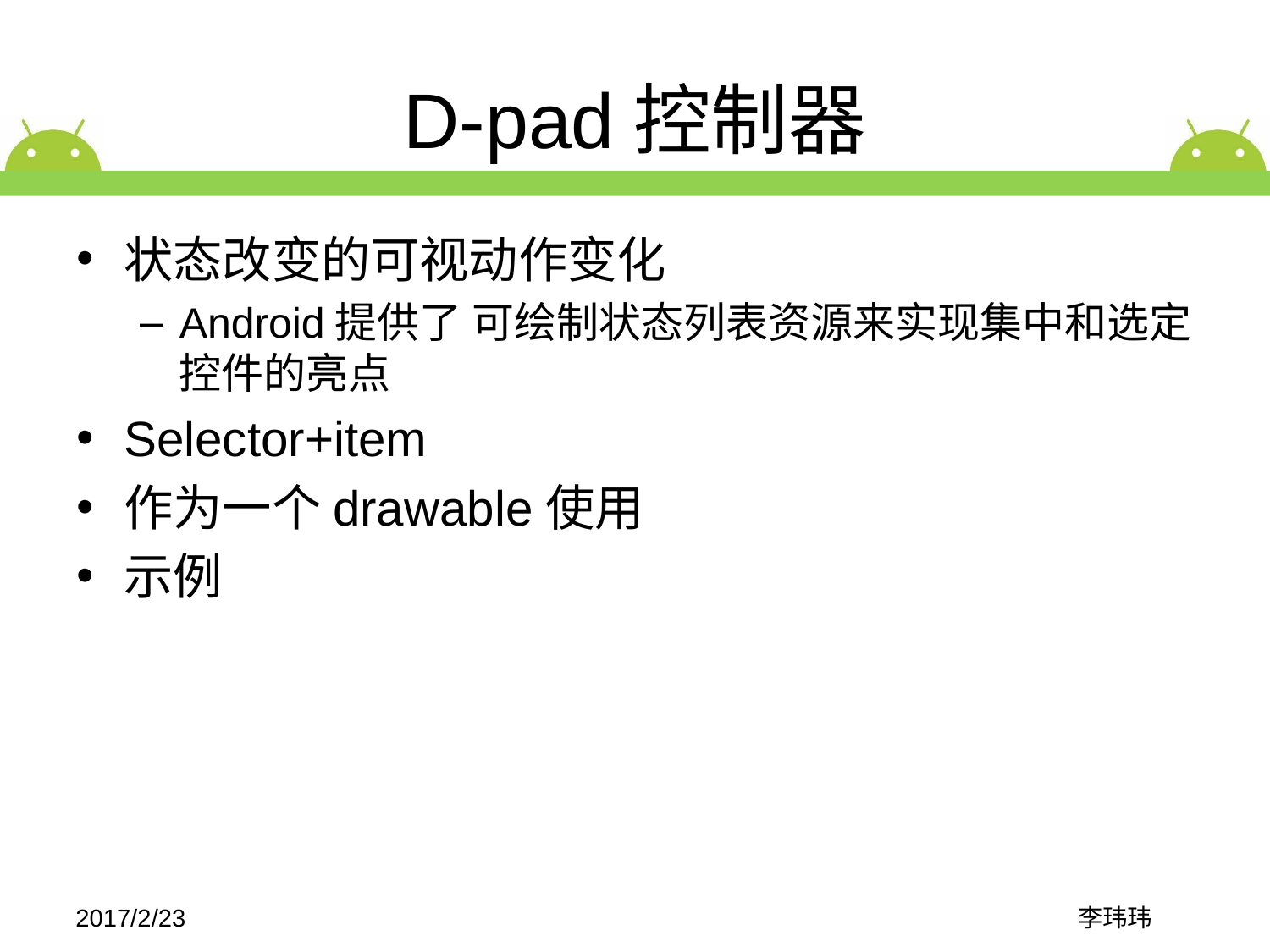

# D-pad控制器
状态改变的可视动作变化
Android提供了 可绘制状态列表资源来实现集中和选定控件的亮点
Selector+item
作为一个drawable使用
示例